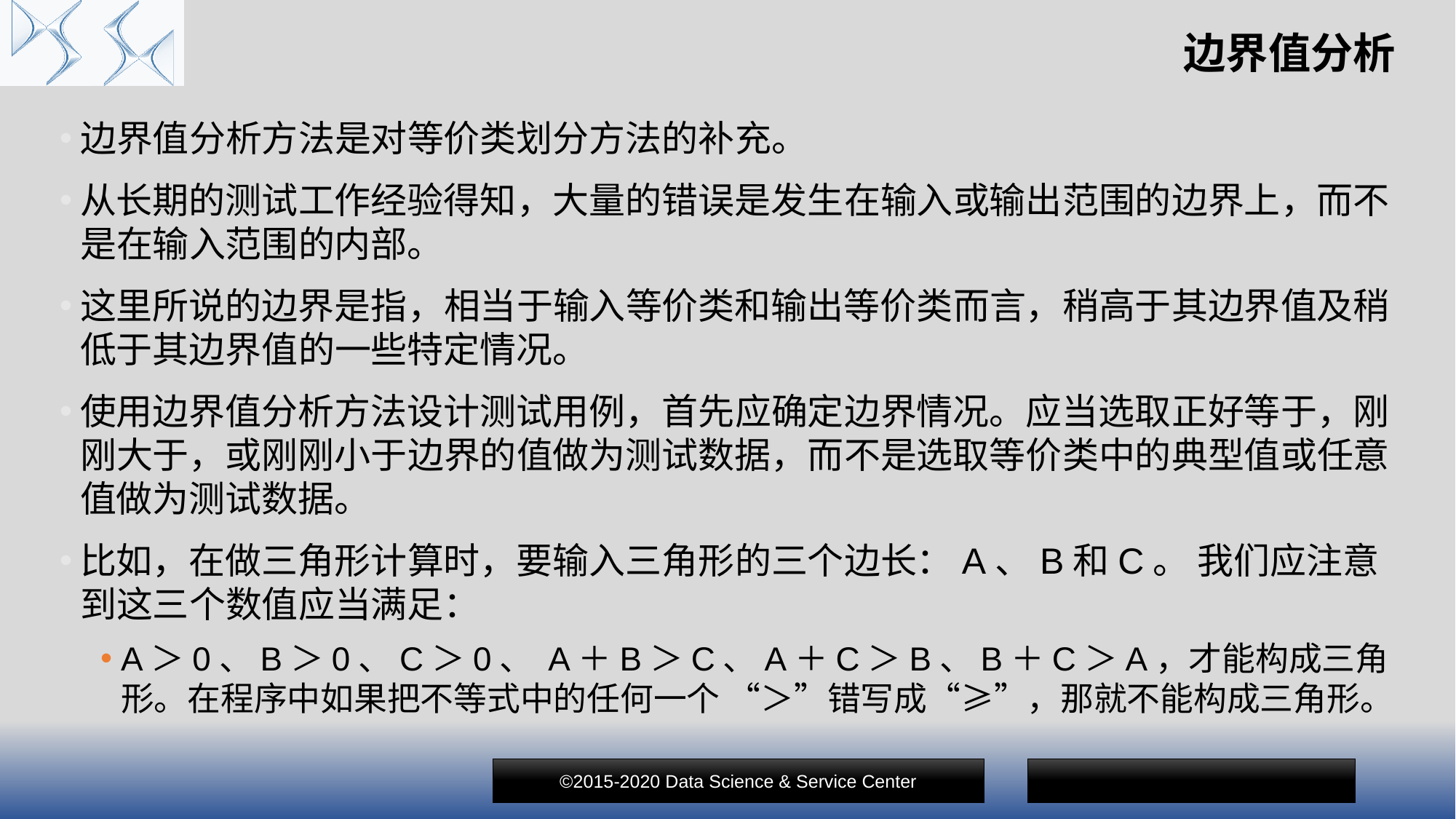

# 边界值分析
边界值分析方法是对等价类划分方法的补充。
从长期的测试工作经验得知，大量的错误是发生在输入或输出范围的边界上，而不是在输入范围的内部。
这里所说的边界是指，相当于输入等价类和输出等价类而言，稍高于其边界值及稍低于其边界值的一些特定情况。
使用边界值分析方法设计测试用例，首先应确定边界情况。应当选取正好等于，刚刚大于，或刚刚小于边界的值做为测试数据，而不是选取等价类中的典型值或任意值做为测试数据。
比如，在做三角形计算时，要输入三角形的三个边长：A、B和C。 我们应注意到这三个数值应当满足：
A＞0、B＞0、C＞0、 A＋B＞C、A＋C＞B、B＋C＞A，才能构成三角形。在程序中如果把不等式中的任何一个 “＞”错写成“≥”，那就不能构成三角形。

©2015-2020 Data Science & Service Center
28